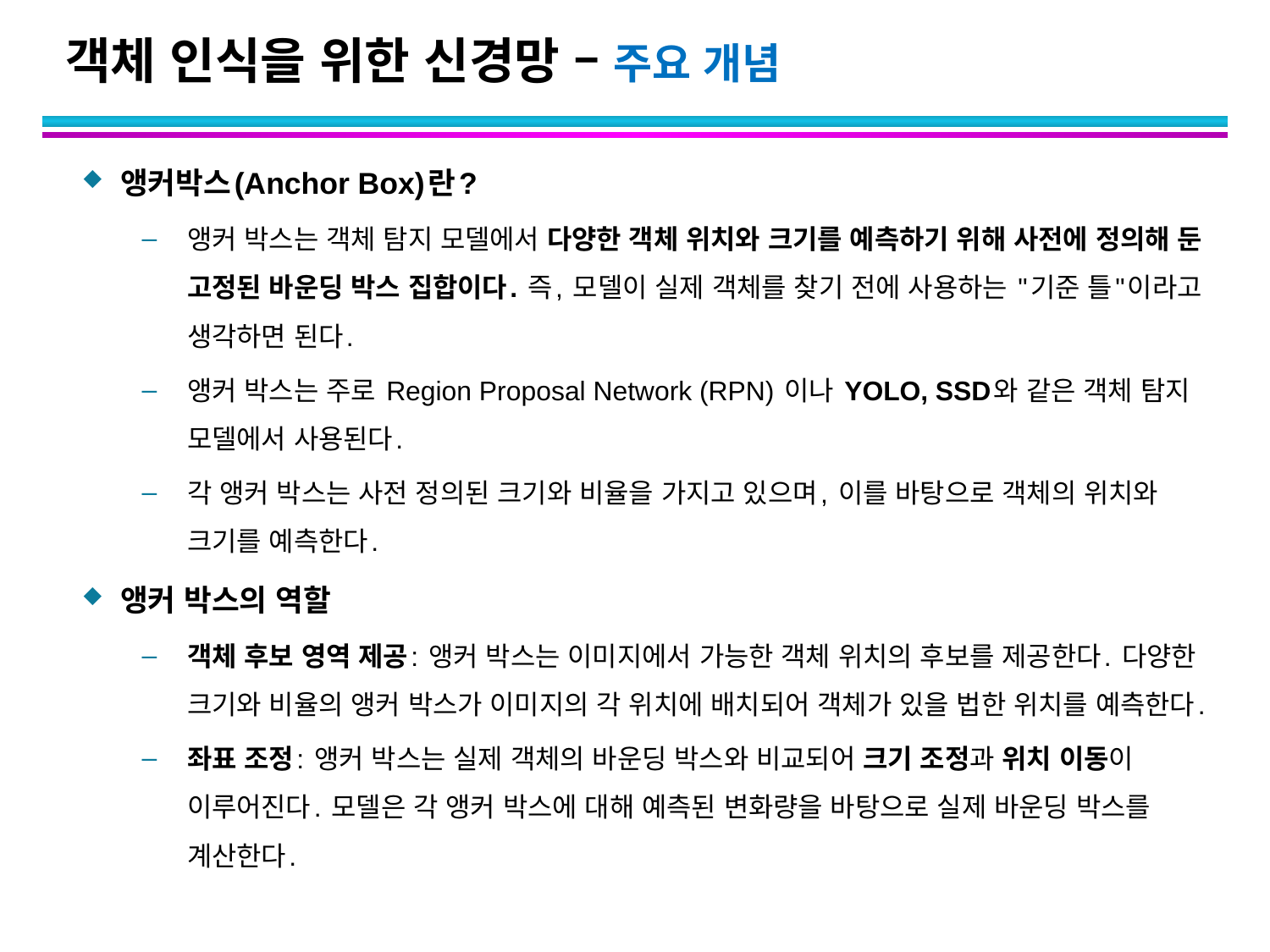

# 객체 인식을 위한 신경망 – 주요 개념
앵커박스(Anchor Box)란?
앵커 박스는 객체 탐지 모델에서 다양한 객체 위치와 크기를 예측하기 위해 사전에 정의해 둔 고정된 바운딩 박스 집합이다. 즉, 모델이 실제 객체를 찾기 전에 사용하는 "기준 틀"이라고 생각하면 된다.
앵커 박스는 주로 Region Proposal Network (RPN) 이나 YOLO, SSD와 같은 객체 탐지 모델에서 사용된다.
각 앵커 박스는 사전 정의된 크기와 비율을 가지고 있으며, 이를 바탕으로 객체의 위치와 크기를 예측한다.
앵커 박스의 역할
객체 후보 영역 제공: 앵커 박스는 이미지에서 가능한 객체 위치의 후보를 제공한다. 다양한 크기와 비율의 앵커 박스가 이미지의 각 위치에 배치되어 객체가 있을 법한 위치를 예측한다.
좌표 조정: 앵커 박스는 실제 객체의 바운딩 박스와 비교되어 크기 조정과 위치 이동이 이루어진다. 모델은 각 앵커 박스에 대해 예측된 변화량을 바탕으로 실제 바운딩 박스를 계산한다.